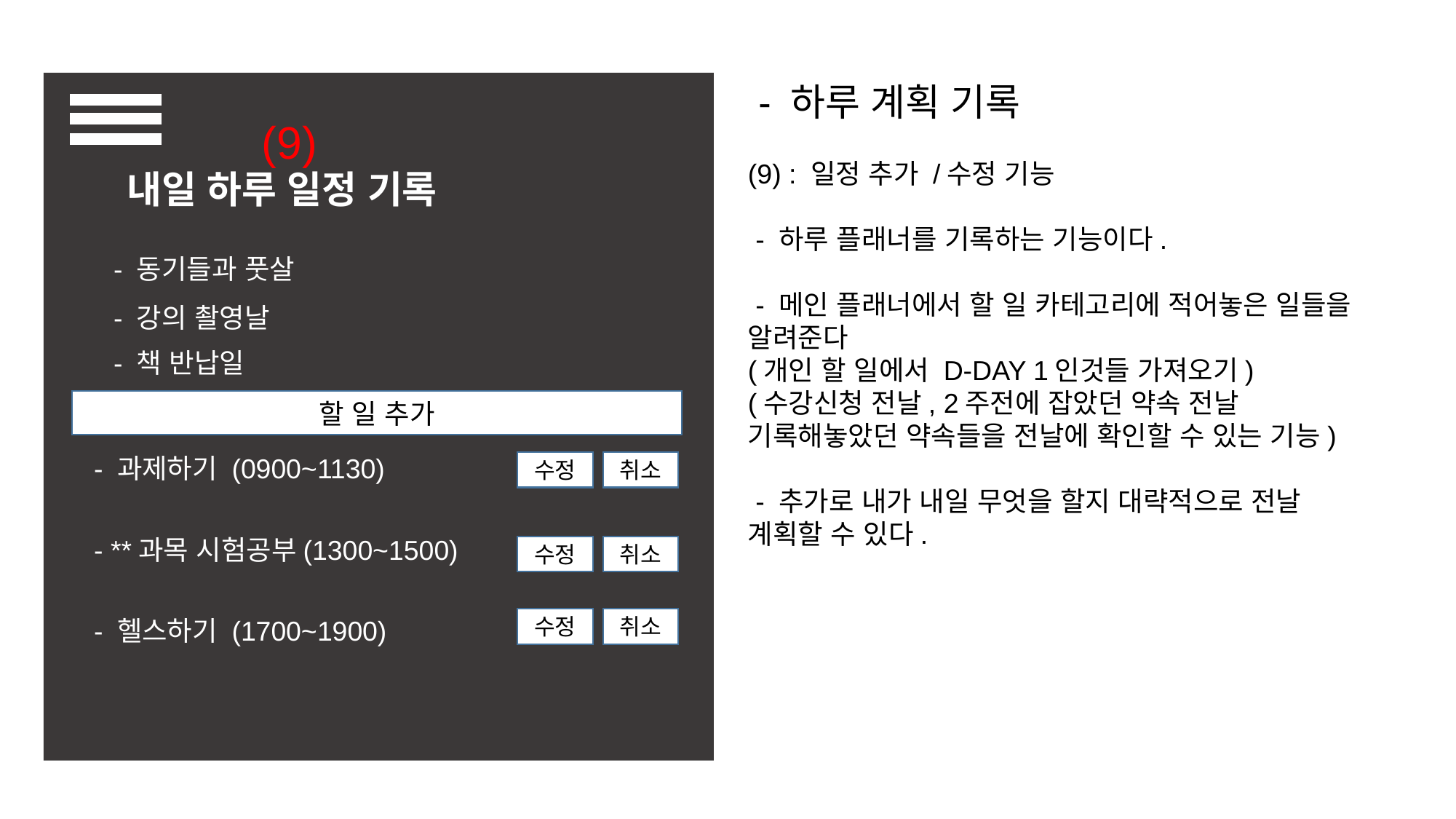

- 하루 계획 기록

(9) : 일정 추가 /수정 기능

 - 하루 플래너를 기록하는 기능이다.

 - 메인 플래너에서 할 일 카테고리에 적어놓은 일들을 알려준다
(개인 할 일에서 D-DAY 1인것들 가져오기)
(수강신청 전날, 2주전에 잡았던 약속 전날
기록해놓았던 약속들을 전날에 확인할 수 있는 기능)

 - 추가로 내가 내일 무엇을 할지 대략적으로 전날 계획할 수 있다.

(9)

내일 하루 일정 기록
  - 동기들과 풋살
  - 강의 촬영날
  - 책 반납일
할 일 추가
  - 과제하기 (0900~1130)
수정
취소
  - **과목 시험공부(1300~1500)
수정
취소
  - 헬스하기 (1700~1900)
수정
취소